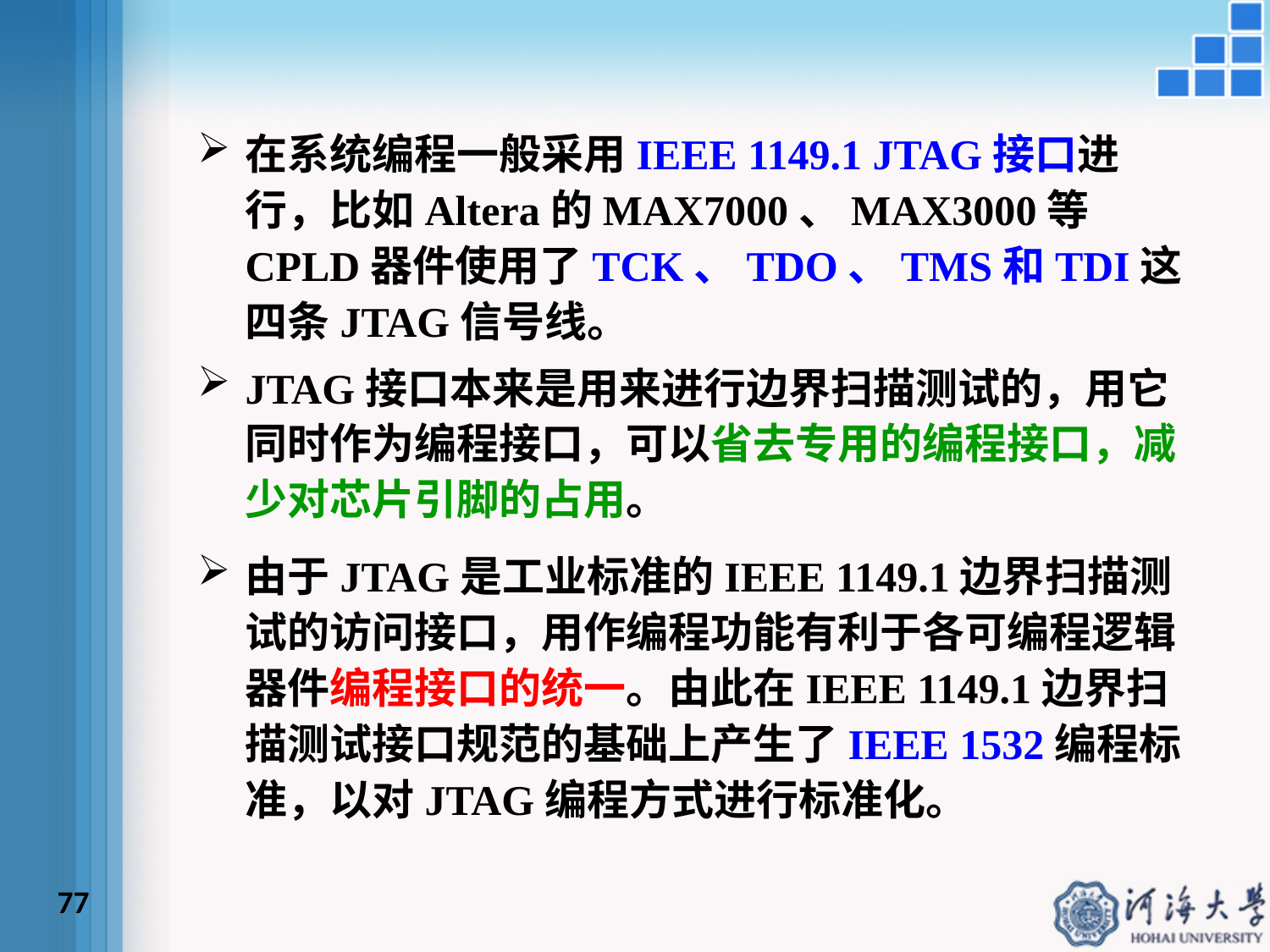

在系统编程一般采用IEEE 1149.1 JTAG接口进行，比如Altera的MAX7000、MAX3000等CPLD器件使用了TCK、TDO、TMS和TDI这四条JTAG信号线。
JTAG接口本来是用来进行边界扫描测试的，用它同时作为编程接口，可以省去专用的编程接口，减少对芯片引脚的占用。
由于JTAG是工业标准的IEEE 1149.1边界扫描测试的访问接口，用作编程功能有利于各可编程逻辑器件编程接口的统一。由此在IEEE 1149.1边界扫描测试接口规范的基础上产生了IEEE 1532编程标准，以对JTAG编程方式进行标准化。

77